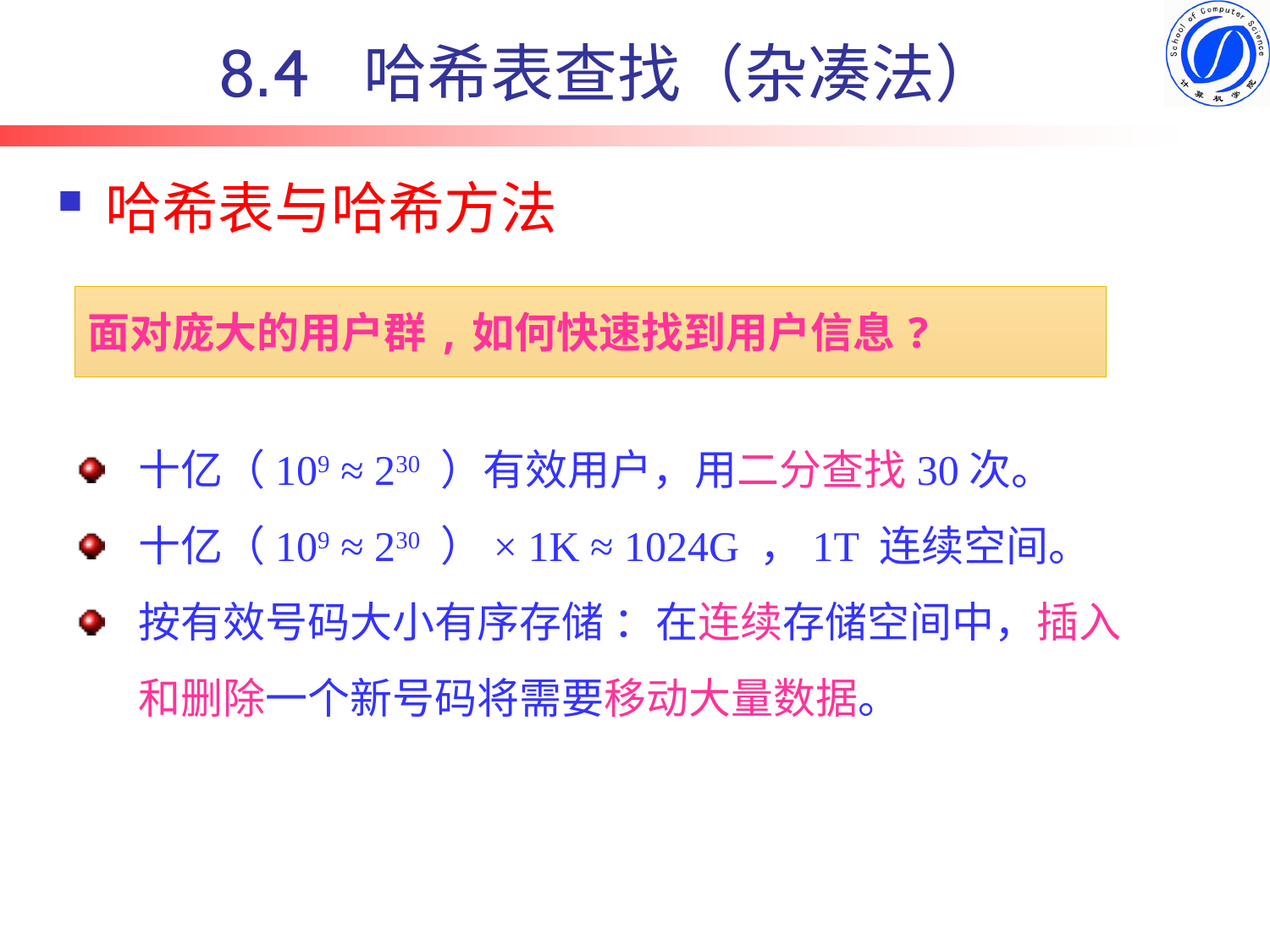

# 8.4  哈希表查找（杂凑法）
哈希表与哈希方法
面对庞大的用户群,如何快速找到用户信息?
十亿（109 ≈ 230 ）有效用户，用二分查找30次。
十亿（109 ≈ 230 ）× 1K ≈ 1024G ，1T 连续空间。
按有效号码大小有序存储 ：在连续存储空间中，插入和删除一个新号码将需要移动大量数据。